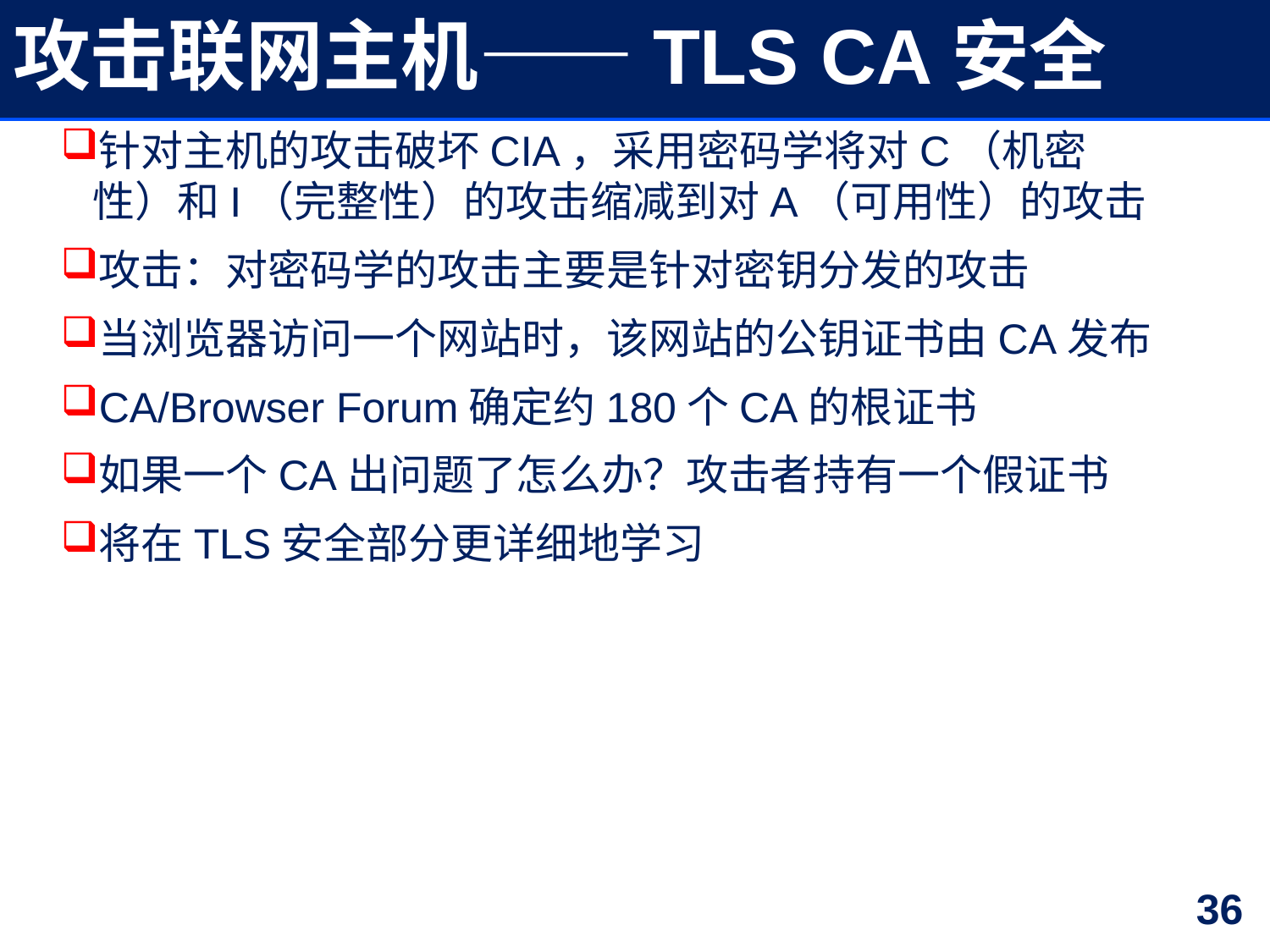

# 攻击联网主机——TLS CA安全
针对主机的攻击破坏CIA，采用密码学将对C（机密性）和I（完整性）的攻击缩减到对A（可用性）的攻击
攻击：对密码学的攻击主要是针对密钥分发的攻击
当浏览器访问一个网站时，该网站的公钥证书由CA发布
CA/Browser Forum确定约180个CA的根证书
如果一个CA出问题了怎么办？攻击者持有一个假证书
将在TLS安全部分更详细地学习

36